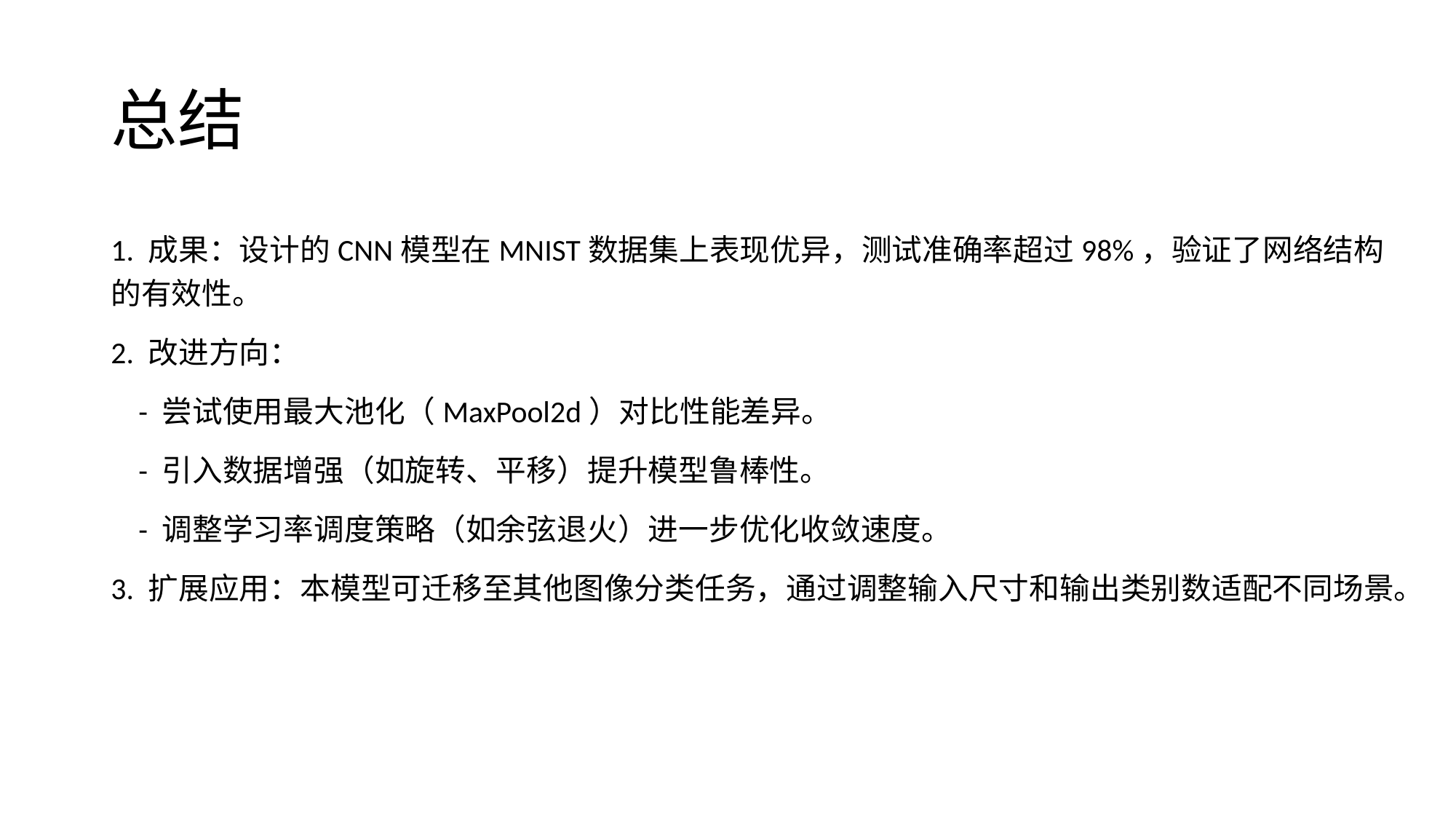

# 总结
1. 成果：设计的CNN模型在MNIST数据集上表现优异，测试准确率超过98%，验证了网络结构的有效性。
2. 改进方向：
    - 尝试使用最大池化（MaxPool2d）对比性能差异。
    - 引入数据增强（如旋转、平移）提升模型鲁棒性。
    - 调整学习率调度策略（如余弦退火）进一步优化收敛速度。
3. 扩展应用：本模型可迁移至其他图像分类任务，通过调整输入尺寸和输出类别数适配不同场景。